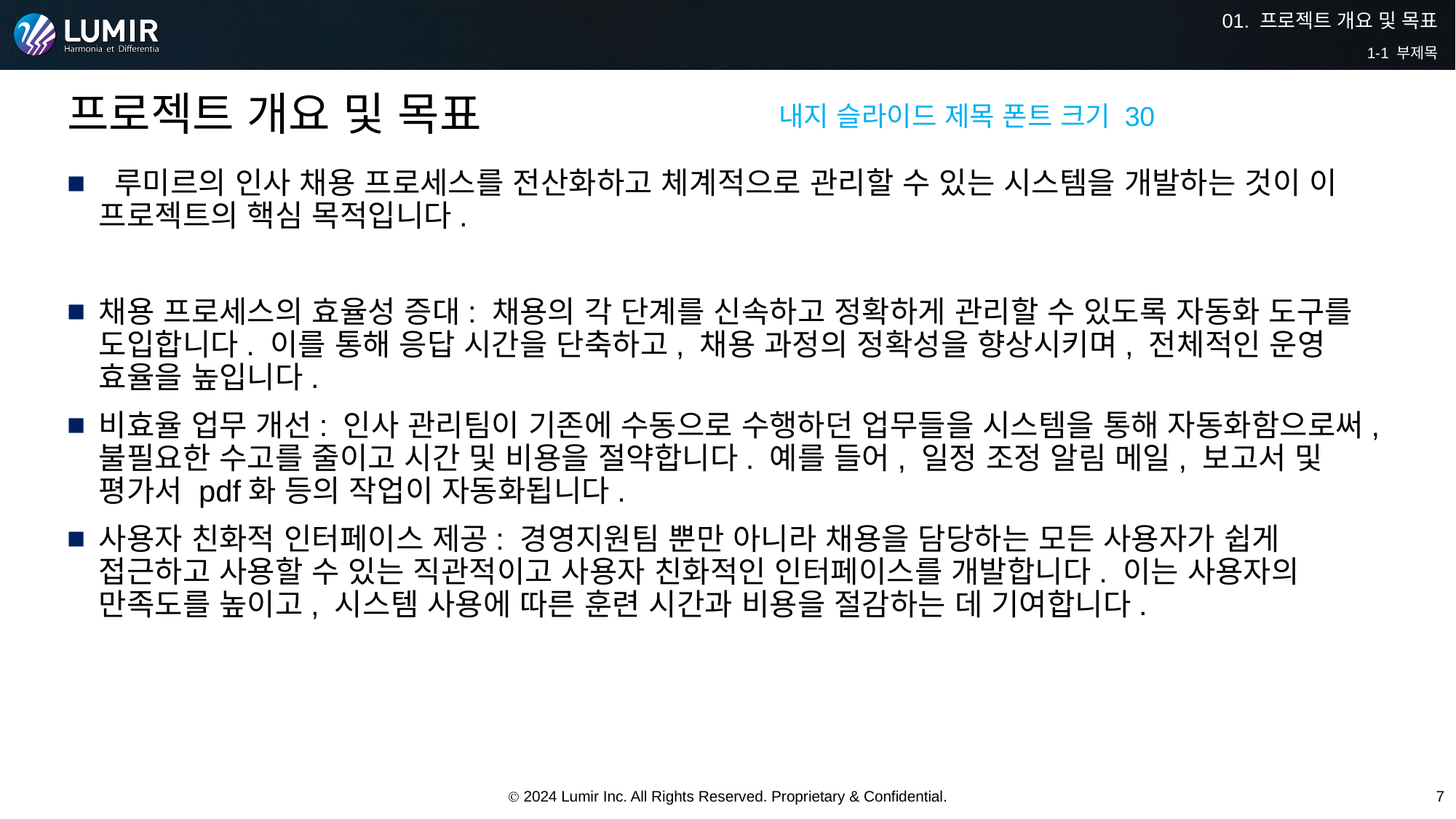

01. 프로젝트 개요 및 목표
1-1 부제목
# 프로젝트 개요 및 목표
내지 슬라이드 제목 폰트 크기 30
 루미르의 인사 채용 프로세스를 전산화하고 체계적으로 관리할 수 있는 시스템을 개발하는 것이 이 프로젝트의 핵심 목적입니다.

채용 프로세스의 효율성 증대: 채용의 각 단계를 신속하고 정확하게 관리할 수 있도록 자동화 도구를 도입합니다. 이를 통해 응답 시간을 단축하고, 채용 과정의 정확성을 향상시키며, 전체적인 운영 효율을 높입니다.
비효율 업무 개선: 인사 관리팀이 기존에 수동으로 수행하던 업무들을 시스템을 통해 자동화함으로써, 불필요한 수고를 줄이고 시간 및 비용을 절약합니다. 예를 들어, 일정 조정 알림 메일, 보고서 및 평가서 pdf화 등의 작업이 자동화됩니다.
사용자 친화적 인터페이스 제공: 경영지원팀 뿐만 아니라 채용을 담당하는 모든 사용자가 쉽게 접근하고 사용할 수 있는 직관적이고 사용자 친화적인 인터페이스를 개발합니다. 이는 사용자의 만족도를 높이고, 시스템 사용에 따른 훈련 시간과 비용을 절감하는 데 기여합니다.